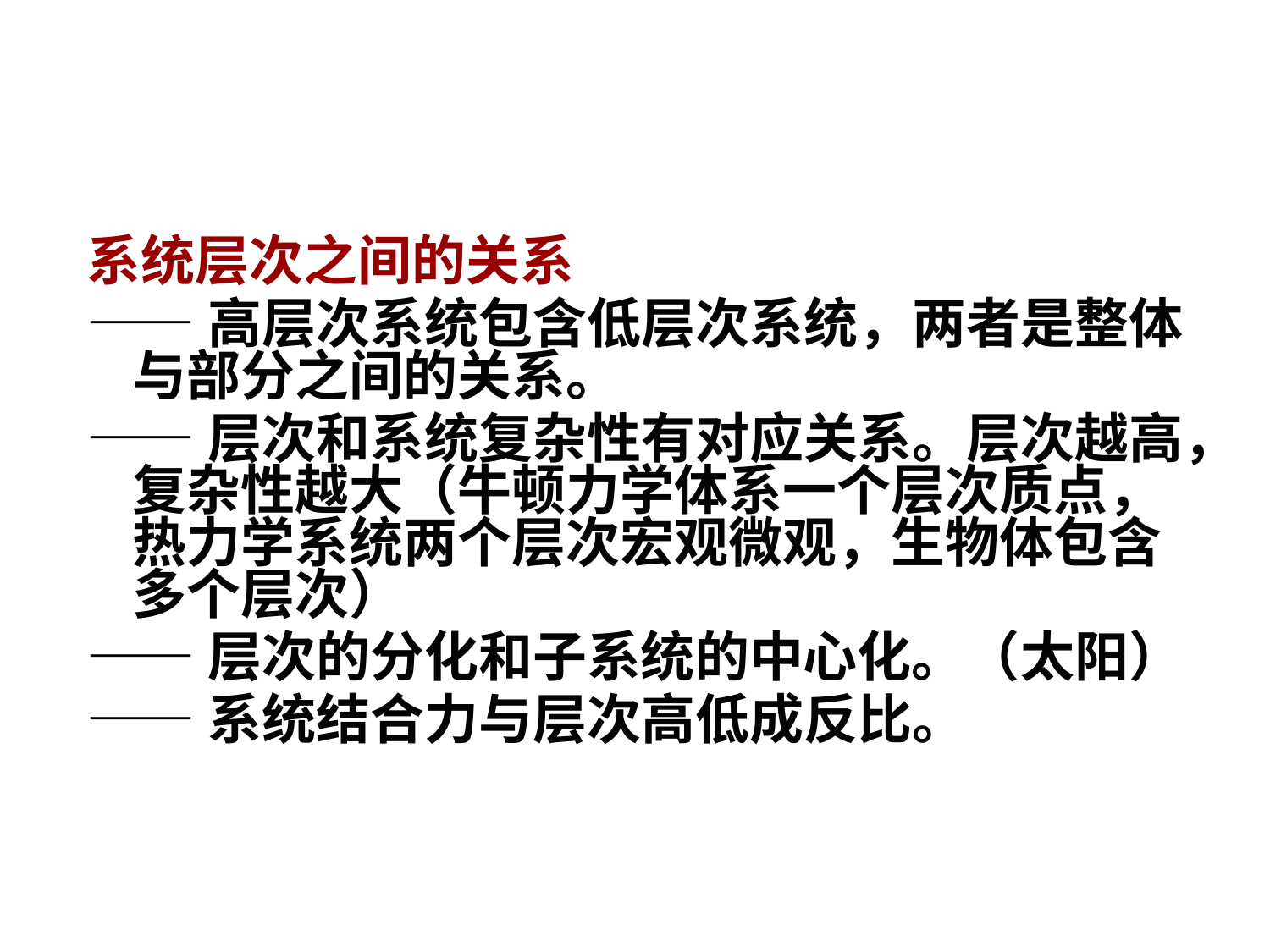

系统层次之间的关系
——高层次系统包含低层次系统，两者是整体与部分之间的关系。
——层次和系统复杂性有对应关系。层次越高，复杂性越大（牛顿力学体系一个层次质点，热力学系统两个层次宏观微观，生物体包含多个层次）
——层次的分化和子系统的中心化。（太阳）
——系统结合力与层次高低成反比。